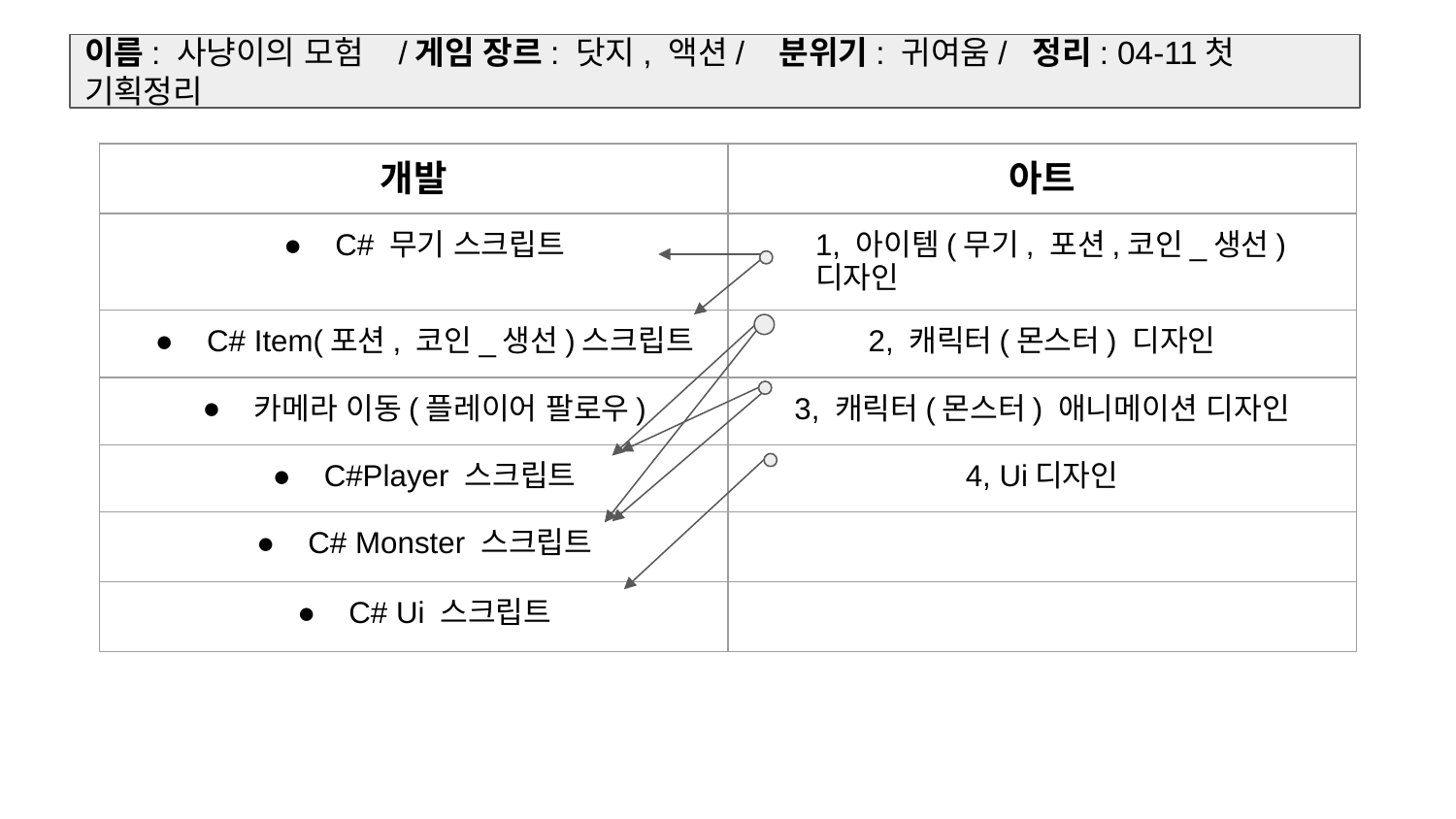

이름: 사냥이의 모험   /게임 장르: 닷지, 액션/   분위기: 귀여움/  정리: 04-11첫 기획정리
| 개발 | 아트 |
| --- | --- |
| C# 무기 스크립트 | 1, 아이템(무기, 포션,코인\_생선)디자인 |
| C# Item(포션, 코인\_생선)스크립트 | 2, 캐릭터(몬스터) 디자인 |
| 카메라 이동(플레이어 팔로우) | 3, 캐릭터(몬스터) 애니메이션 디자인 |
| C#Player 스크립트 | 4, Ui디자인 |
| C# Monster 스크립트 |  |
| C# Ui 스크립트 |  |